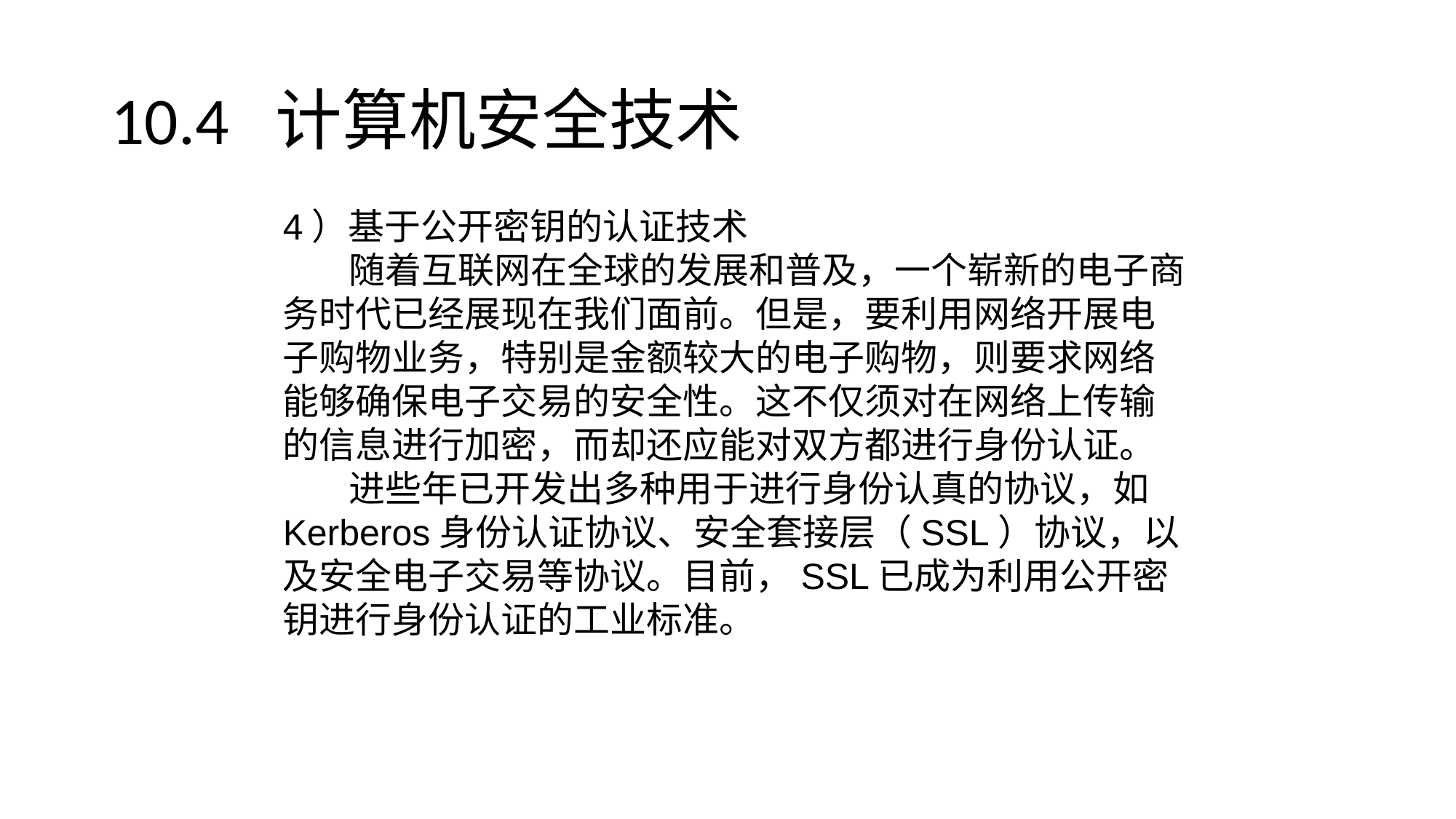

10.4  计算机安全技术
4）基于公开密钥的认证技术
       随着互联网在全球的发展和普及，一个崭新的电子商务时代已经展现在我们面前。但是，要利用网络开展电子购物业务，特别是金额较大的电子购物，则要求网络能够确保电子交易的安全性。这不仅须对在网络上传输的信息进行加密，而却还应能对双方都进行身份认证。
       进些年已开发出多种用于进行身份认真的协议，如Kerberos身份认证协议、安全套接层（SSL）协议，以及安全电子交易等协议。目前，SSL已成为利用公开密钥进行身份认证的工业标准。
5